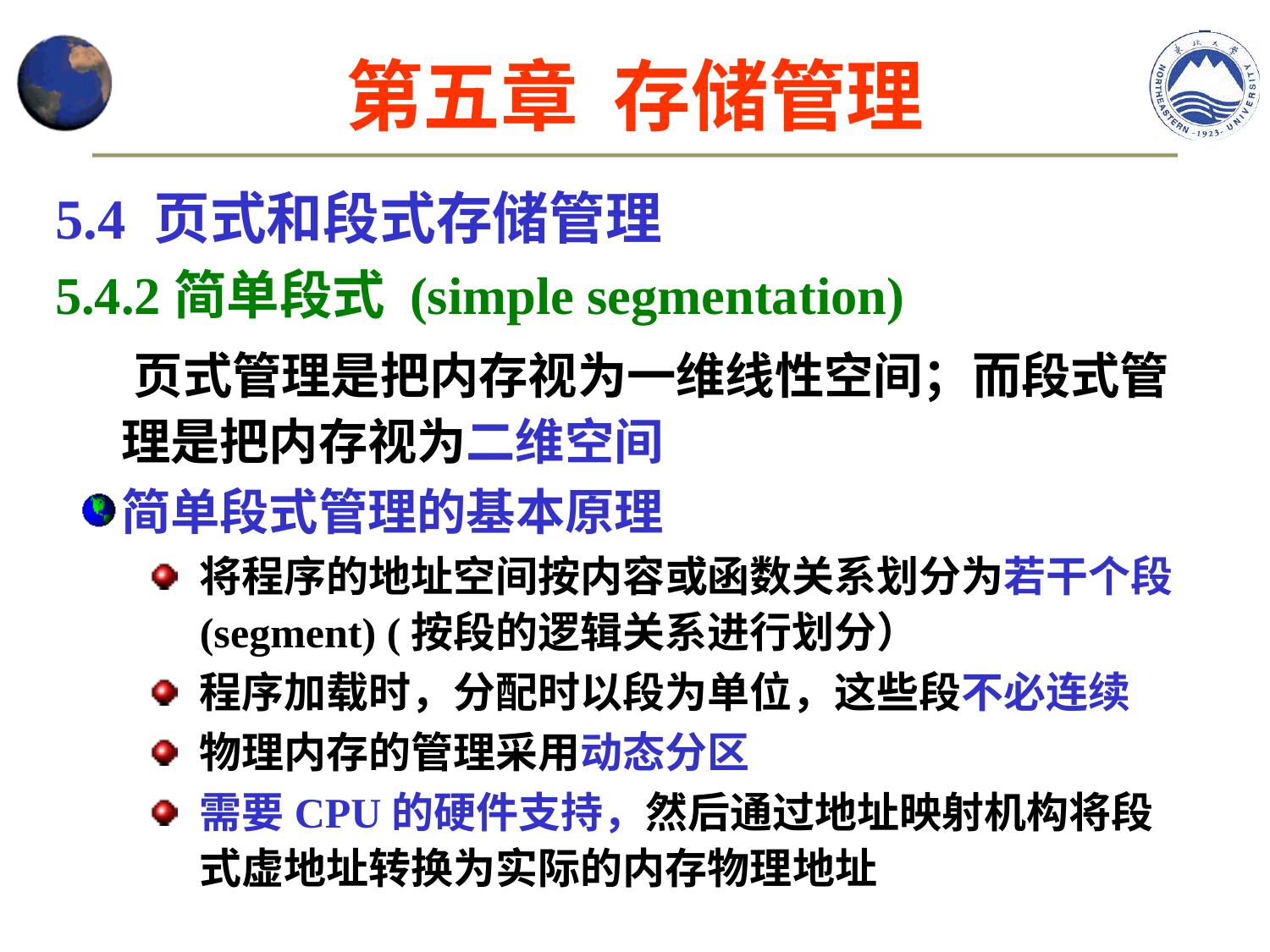

第五章  存储管理
5.4 页式和段式存储管理
5.4.2简单段式 (simple segmentation)
   页式管理是把内存视为一维线性空间；而段式管理是把内存视为二维空间
简单段式管理的基本原理
将程序的地址空间按内容或函数关系划分为若干个段(segment) (按段的逻辑关系进行划分）
程序加载时，分配时以段为单位，这些段不必连续
物理内存的管理采用动态分区
需要CPU的硬件支持，然后通过地址映射机构将段式虚地址转换为实际的内存物理地址